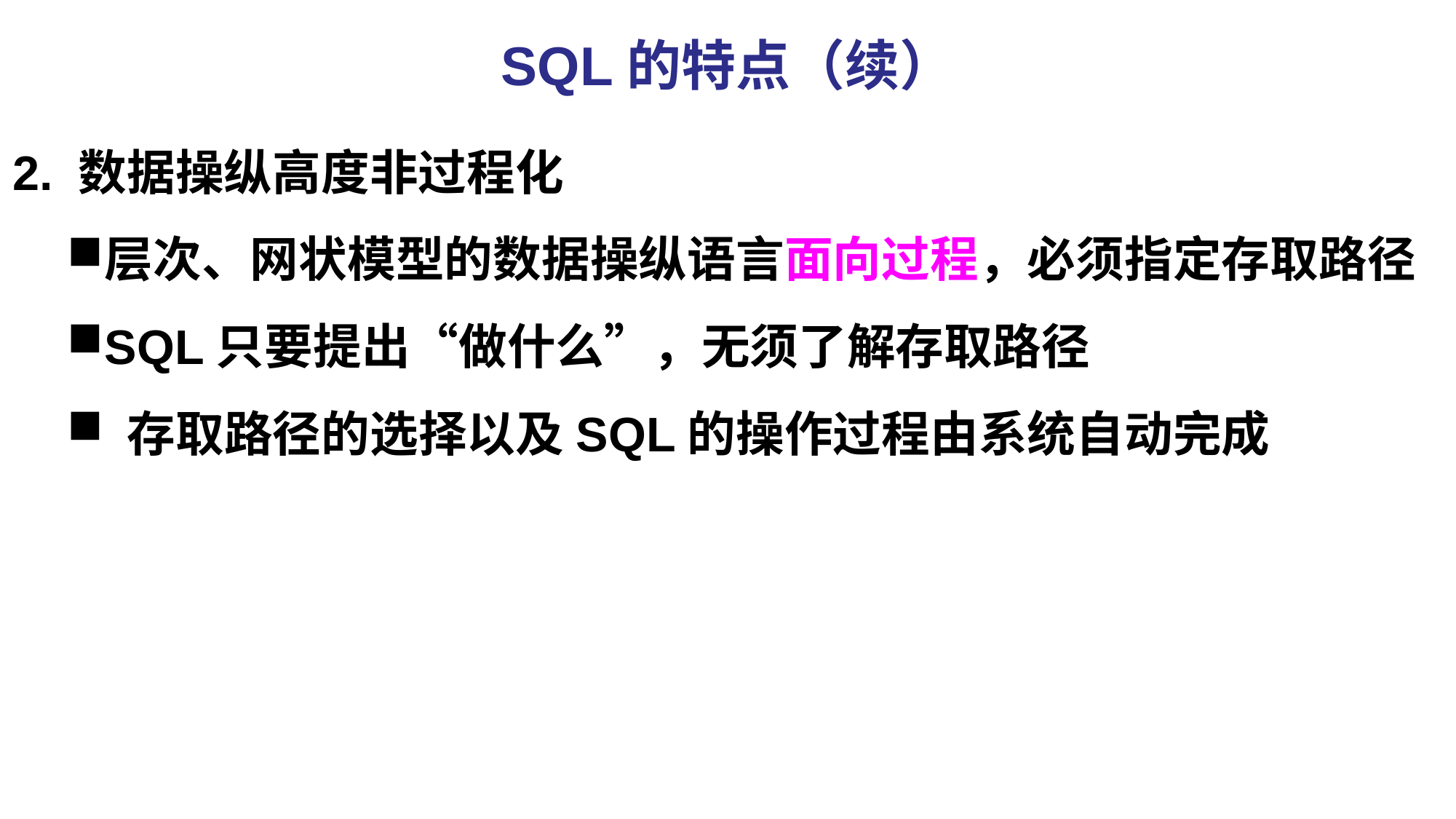

SQL的特点（续）
2. 数据操纵高度非过程化
层次、网状模型的数据操纵语言面向过程，必须指定存取路径
SQL只要提出“做什么”，无须了解存取路径
 存取路径的选择以及SQL的操作过程由系统自动完成